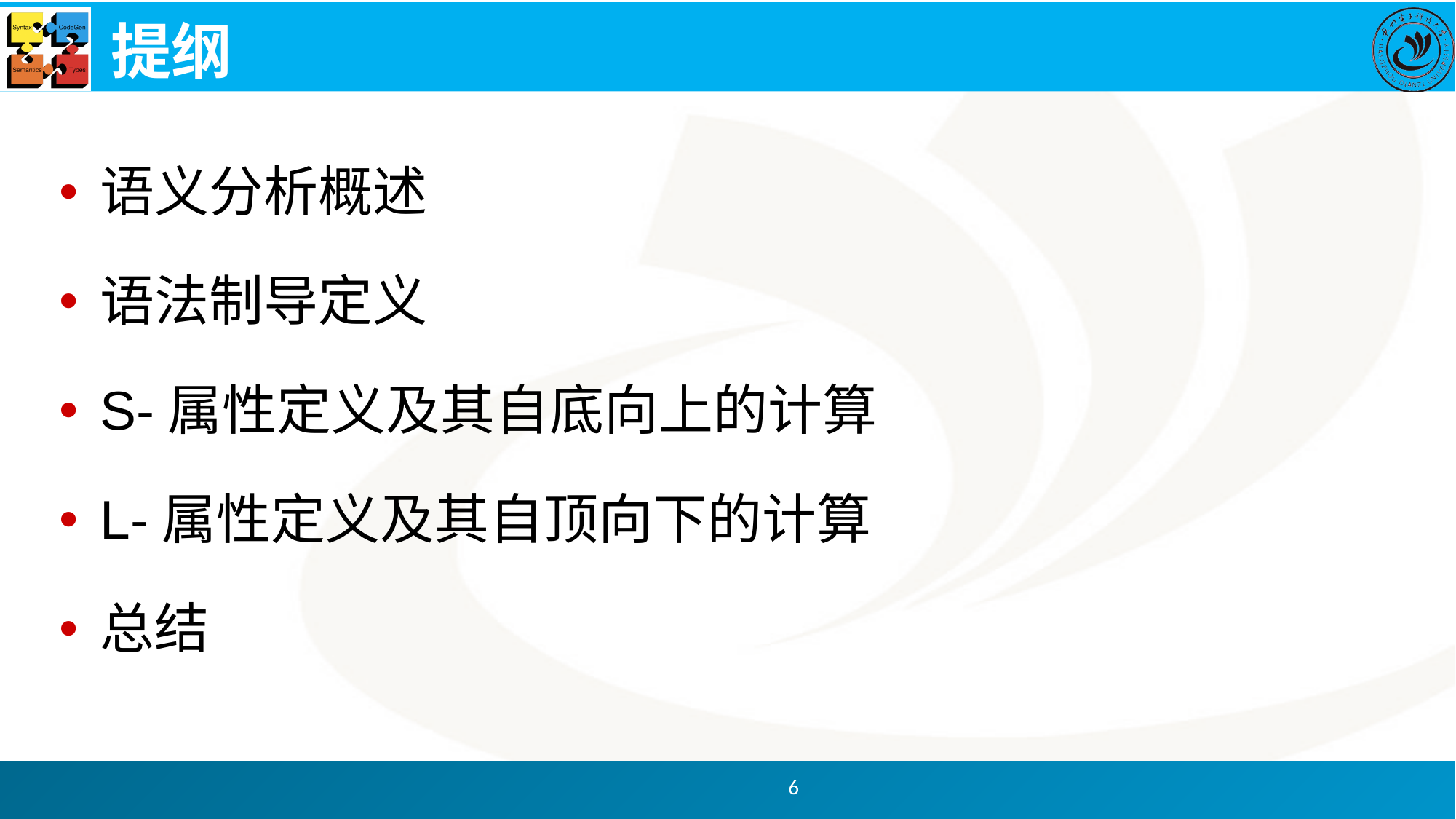

# 提纲
语义分析概述
语法制导定义
S-属性定义及其自底向上的计算
L-属性定义及其自顶向下的计算
总结
6